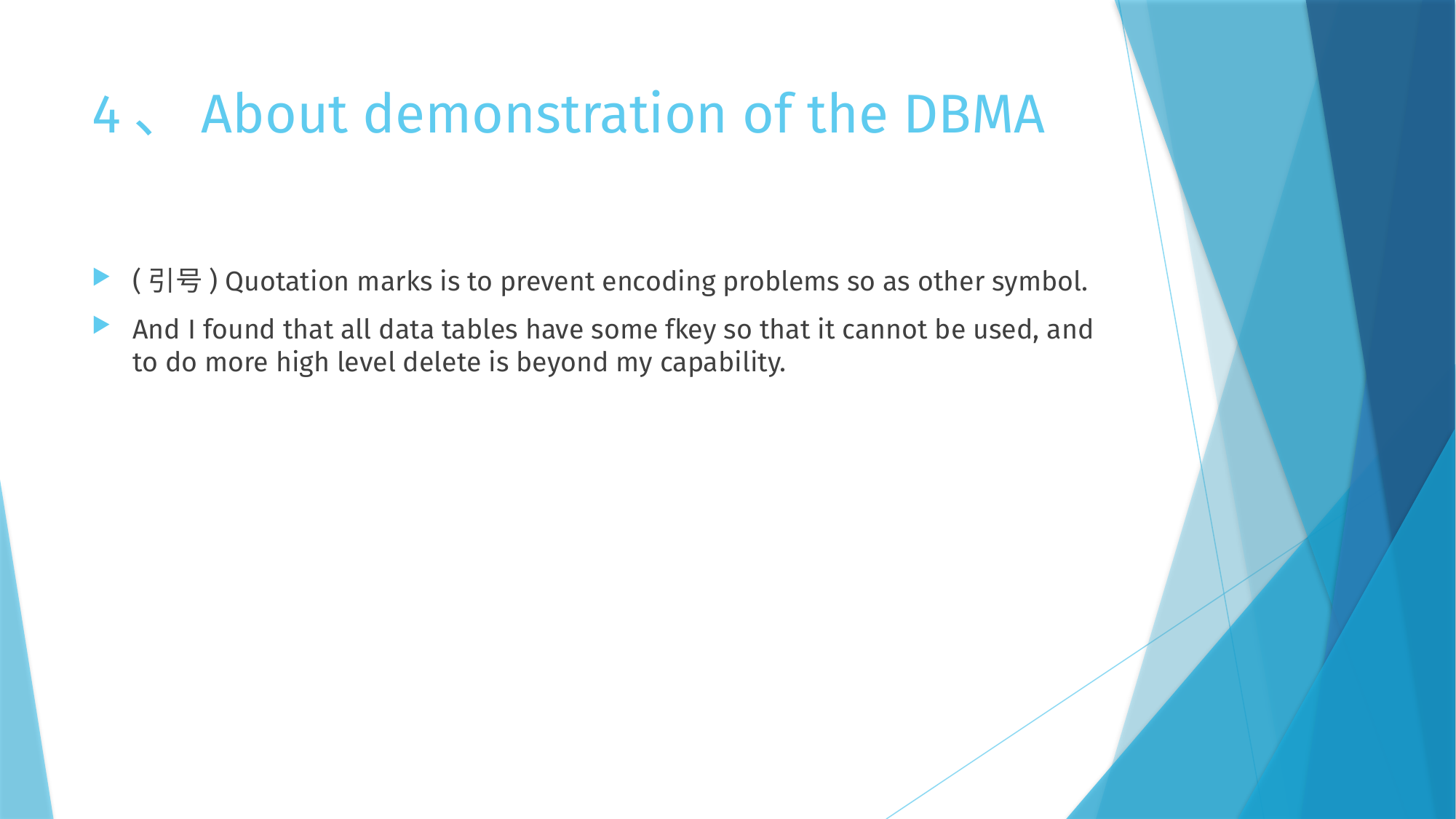

# 4、About demonstration of the DBMA
(引号) Quotation marks is to prevent encoding problems so as other symbol.
And I found that all data tables have some fkey so that it cannot be used, and to do more high level delete is beyond my capability.